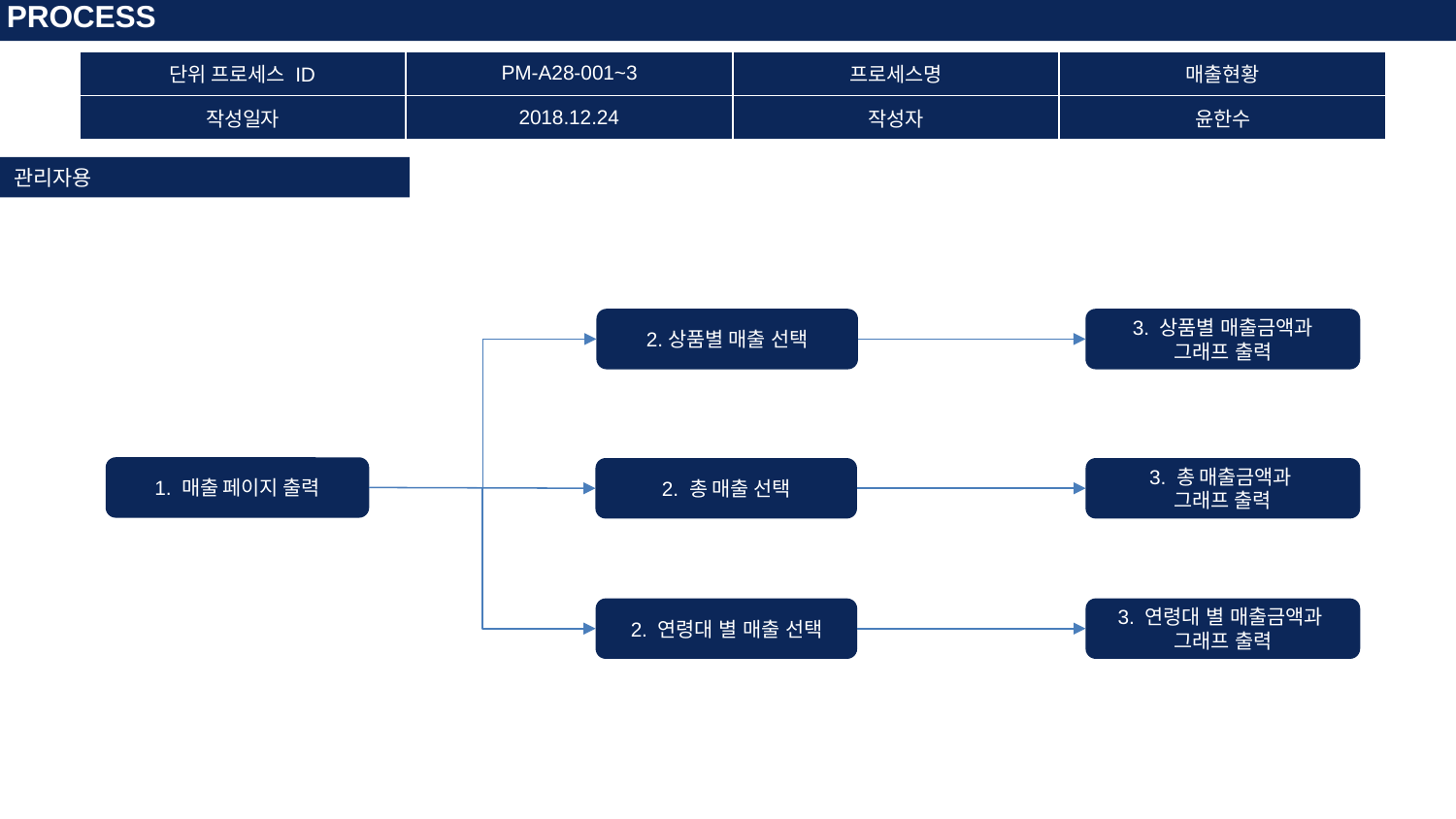

PROCESS
PROCESS
| 단위 프로세스 ID | PM-A28-001~3 | 프로세스명 | 매출현황 |
| --- | --- | --- | --- |
| 작성일자 | 2018.12.24 | 작성자 | 윤한수 |
관리자용
2.상품별 매출 선택
3. 상품별 매출금액과
그래프 출력
1. 매출 페이지 출력
2. 총 매출 선택
3. 총 매출금액과
그래프 출력
2. 연령대 별 매출 선택
3. 연령대 별 매출금액과
그래프 출력